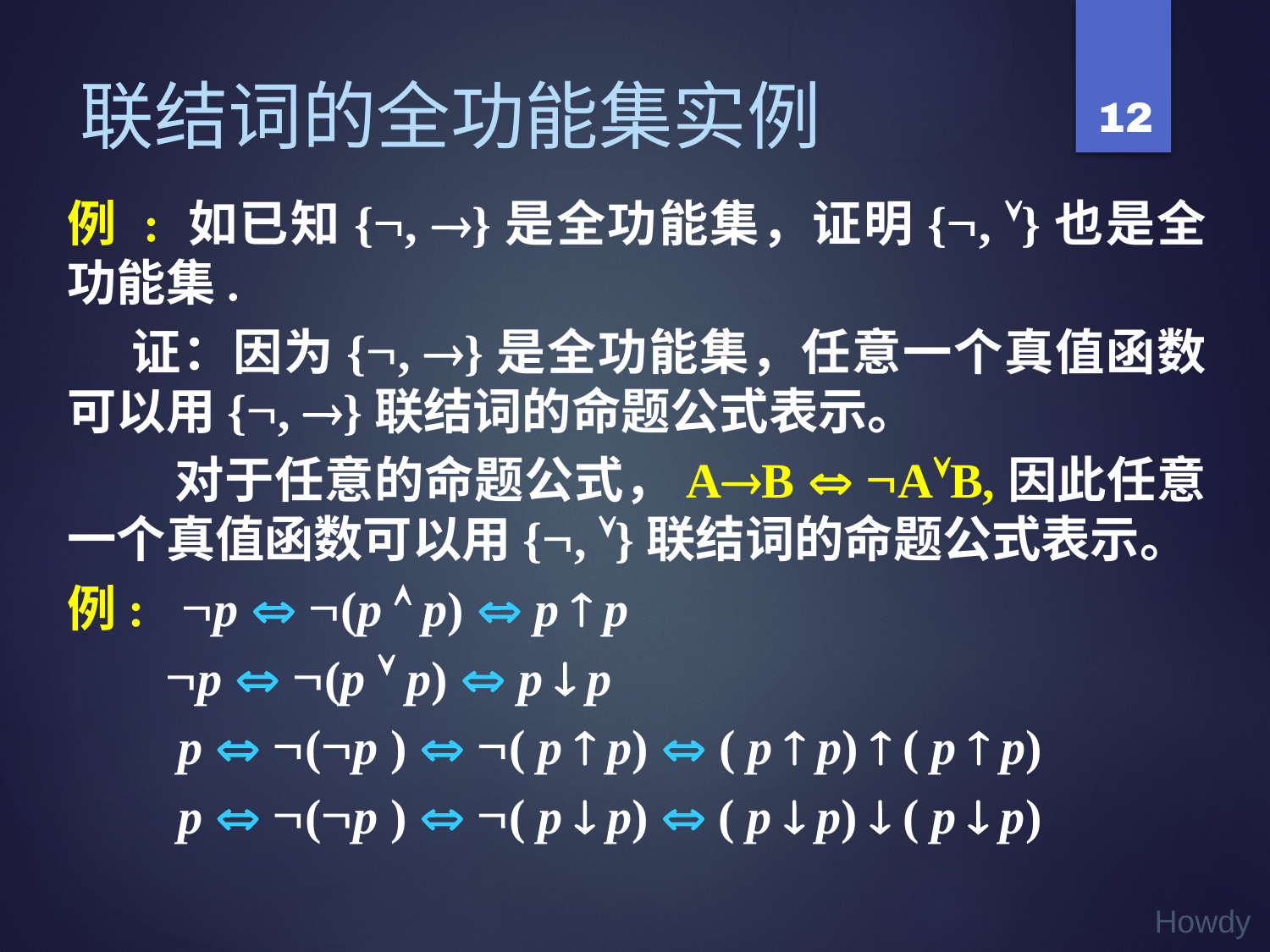

12
# 联结词的全功能集实例
例 : 如已知{¬, →}是全功能集，证明{¬, ∨}也是全功能集.
    证：因为{¬, →}是全功能集，任意一个真值函数可以用{¬, →}联结词的命题公式表示。
        对于任意的命题公式，A→B ⇔ ¬A∨B,因此任意一个真值函数可以用{¬, ∨}联结词的命题公式表示。
例:   ¬p ⇔ ¬(p ∧ p) ⇔ p ↑ p
        ¬p ⇔ ¬(p ∨ p) ⇔ p ↓ p
         p ⇔ ¬(¬p ) ⇔ ¬( p ↑ p) ⇔ ( p ↑ p) ↑ ( p ↑ p)
         p ⇔ ¬(¬p ) ⇔ ¬( p ↓ p) ⇔ ( p ↓ p) ↓ ( p ↓ p)